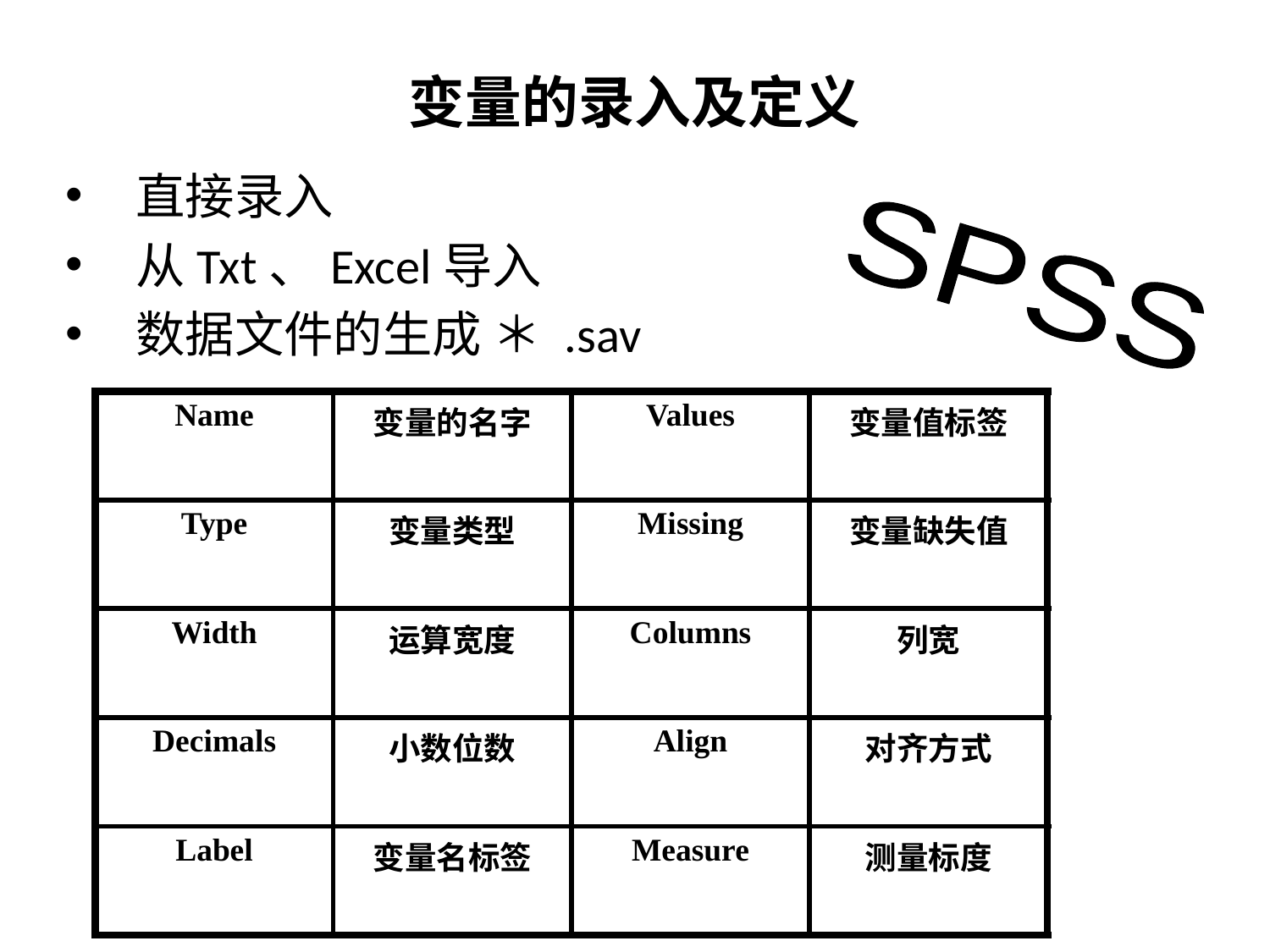

# 变量的录入及定义
 直接录入
 从Txt、Excel导入
 数据文件的生成 ＊ .sav

SPSS
| Name | 变量的名字 | Values | 变量值标签 |
| --- | --- | --- | --- |
| Type | 变量类型 | Missing | 变量缺失值 |
| Width | 运算宽度 | Columns | 列宽 |
| Decimals | 小数位数 | Align | 对齐方式 |
| Label | 变量名标签 | Measure | 测量标度 |